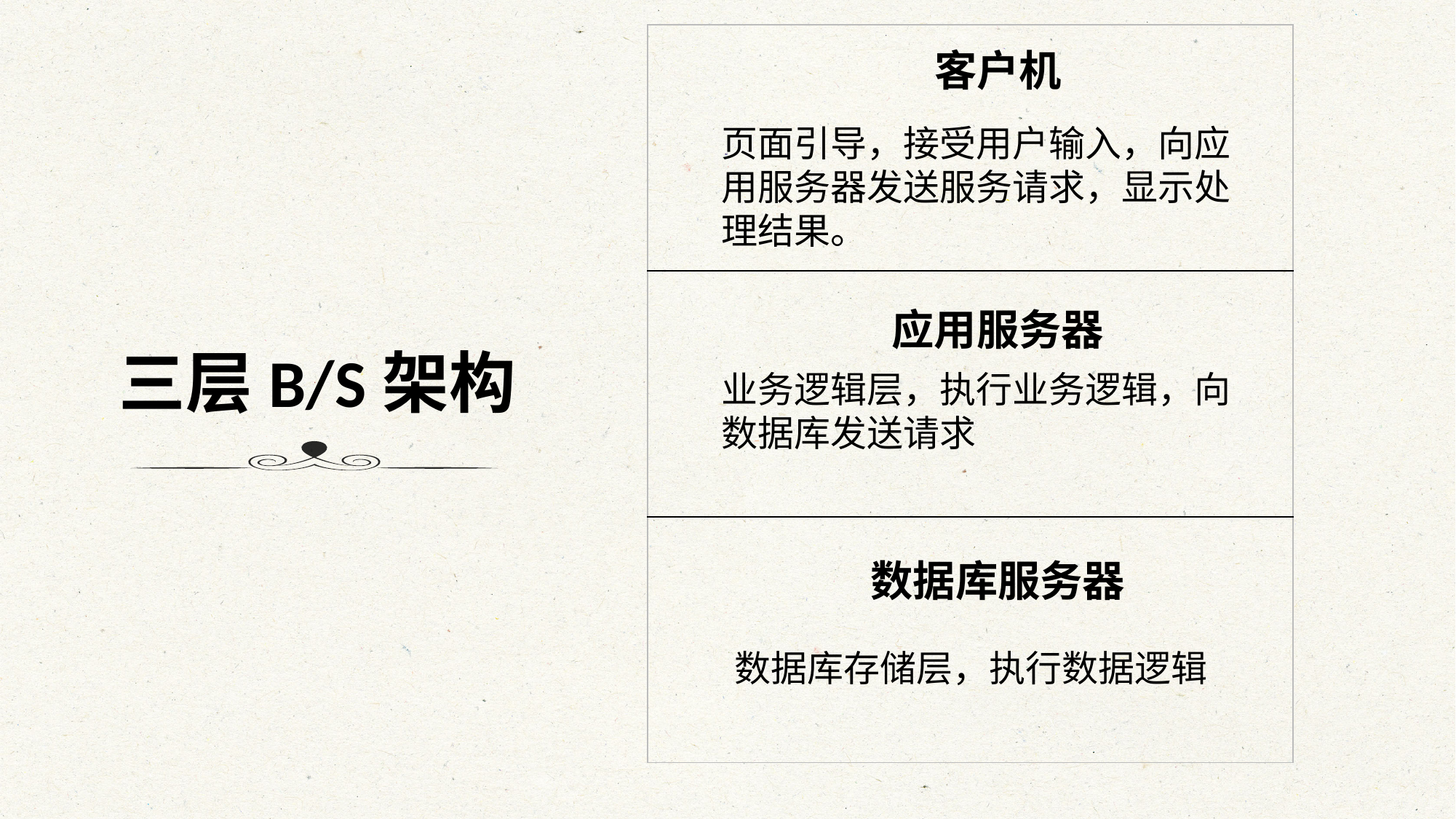

|  |
| --- |
|  |
|  |
客户机
页面引导，接受用户输入，向应用服务器发送服务请求，显示处理结果。
应用服务器
三层B/S架构
业务逻辑层，执行业务逻辑，向数据库发送请求

数据库服务器
数据库存储层，执行数据逻辑